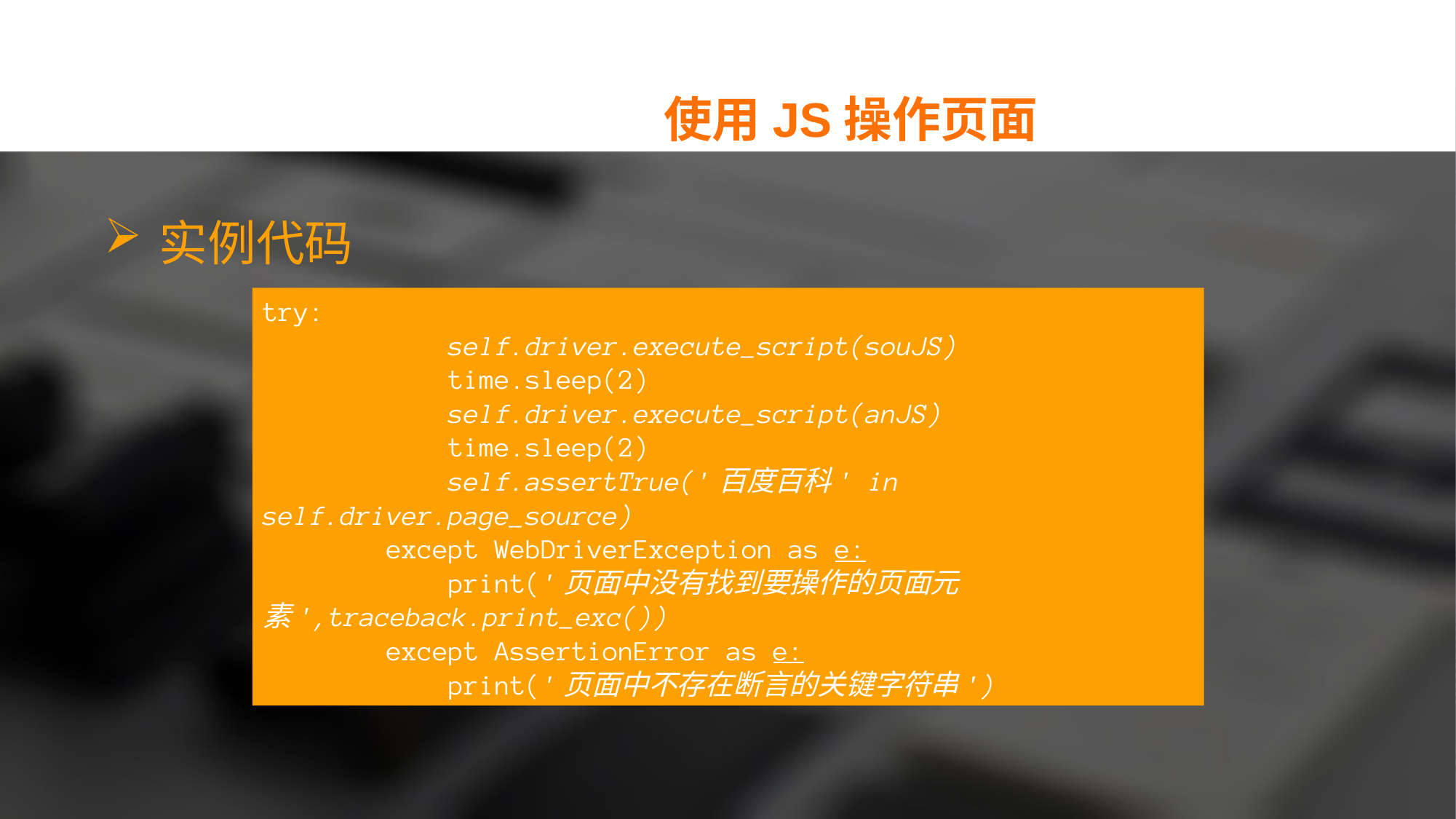

使用JS操作页面
实例代码
try:
            self.driver.execute_script(souJS)
            time.sleep(2)
            self.driver.execute_script(anJS)
            time.sleep(2)
            self.assertTrue('百度百科' in self.driver.page_source)
        except WebDriverException as e:
            print('页面中没有找到要操作的页面元素',traceback.print_exc())
        except AssertionError as e:
            print('页面中不存在断言的关键字符串')